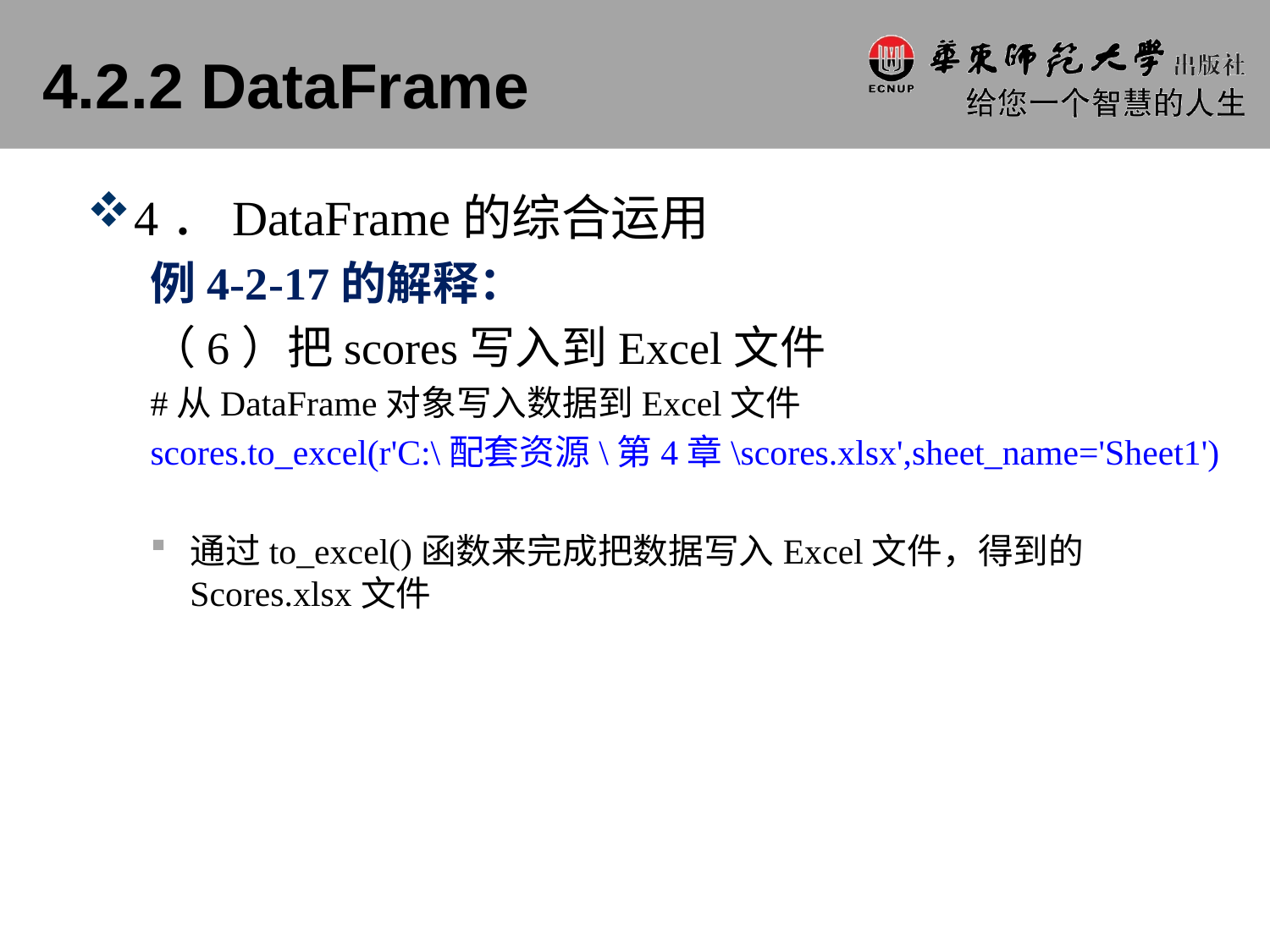

# 4.2.2 DataFrame
4．DataFrame的综合运用
例4-2-17的解释：
（6）把scores写入到Excel文件
#从DataFrame对象写入数据到Excel文件
scores.to_excel(r'C:\配套资源\第4章\scores.xlsx',sheet_name='Sheet1')

通过to_excel()函数来完成把数据写入Excel文件，得到的Scores.xlsx文件